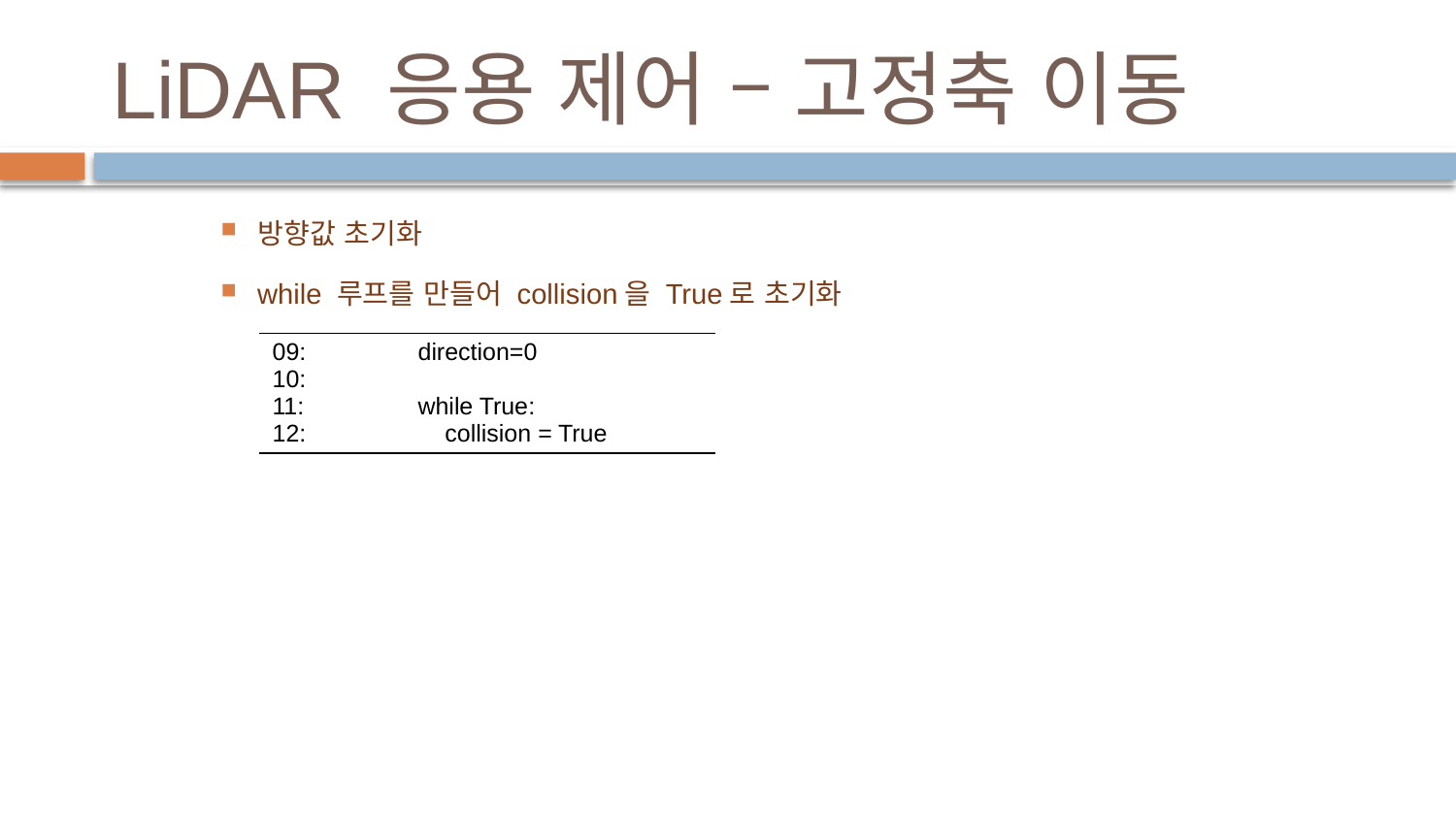

# LiDAR 응용 제어 – 고정축 이동
방향값 초기화
while 루프를 만들어 collision을 True로 초기화
| 09: direction=0 10: 11: while True: 12: collision = True |
| --- |